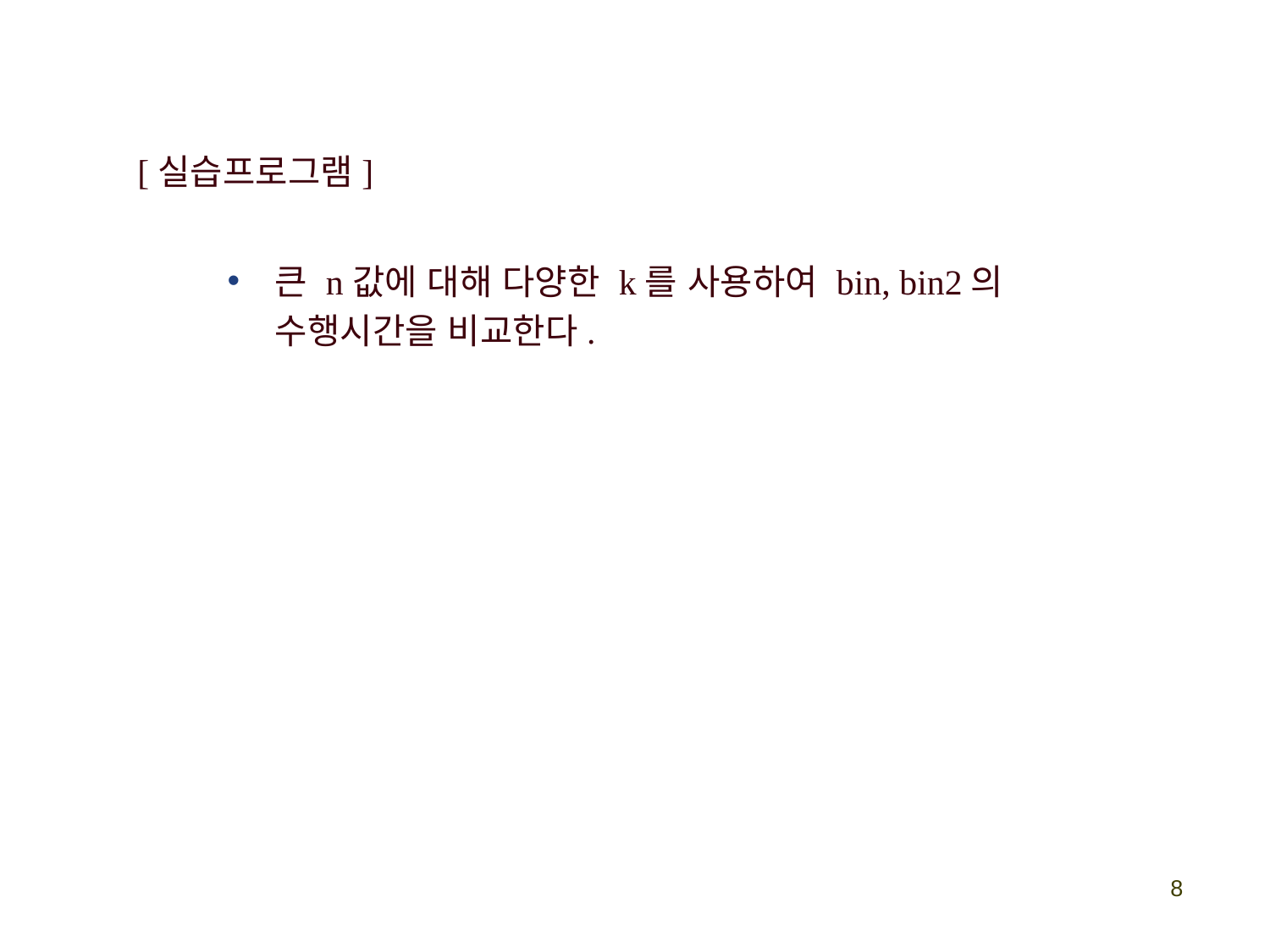

[실습프로그램]
큰 n값에 대해 다양한 k를 사용하여 bin, bin2의 수행시간을 비교한다.
8